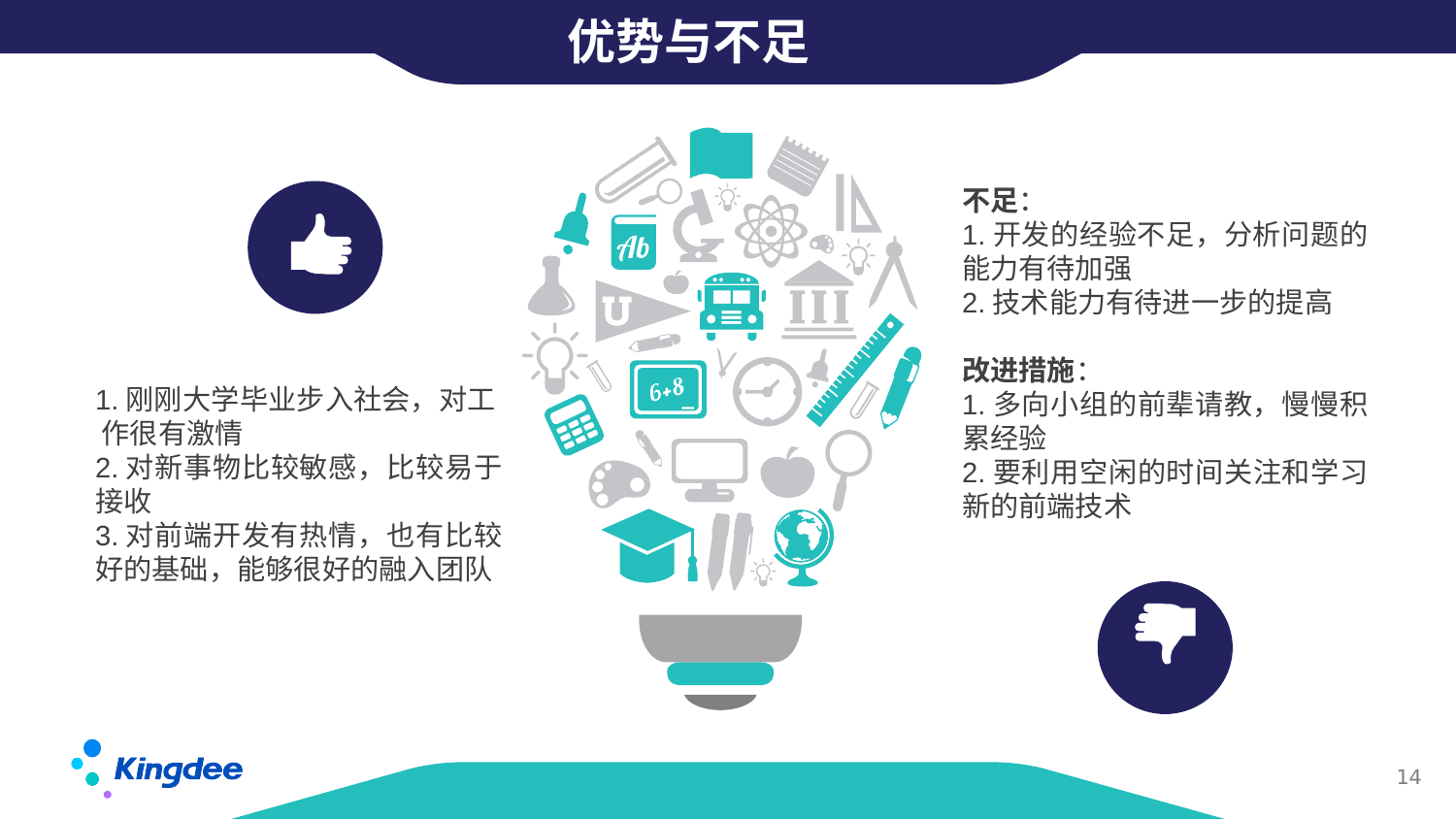

优势与不足

不足：
1.开发的经验不足，分析问题的能力有待加强
2.技术能力有待进一步的提高

改进措施：
1.多向小组的前辈请教，慢慢积累经验
2.要利用空闲的时间关注和学习新的前端技术

1.刚刚大学毕业步入社会，对工   作很有激情
2.对新事物比较敏感，比较易于接收
3.对前端开发有热情，也有比较好的基础，能够很好的融入团队